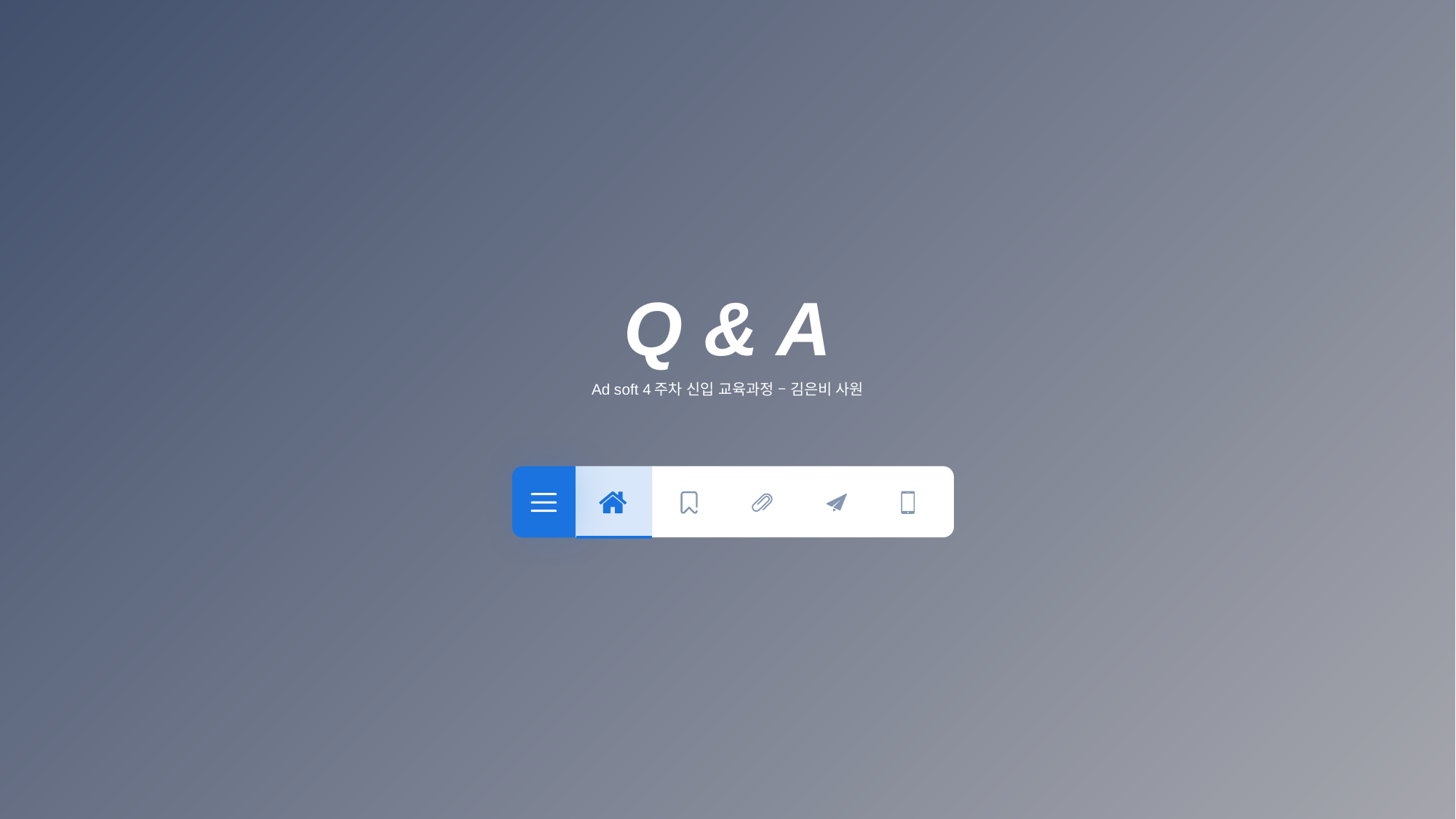

Q & A
Ad soft 4주차 신입 교육과정 – 김은비 사원

|  |
| --- |